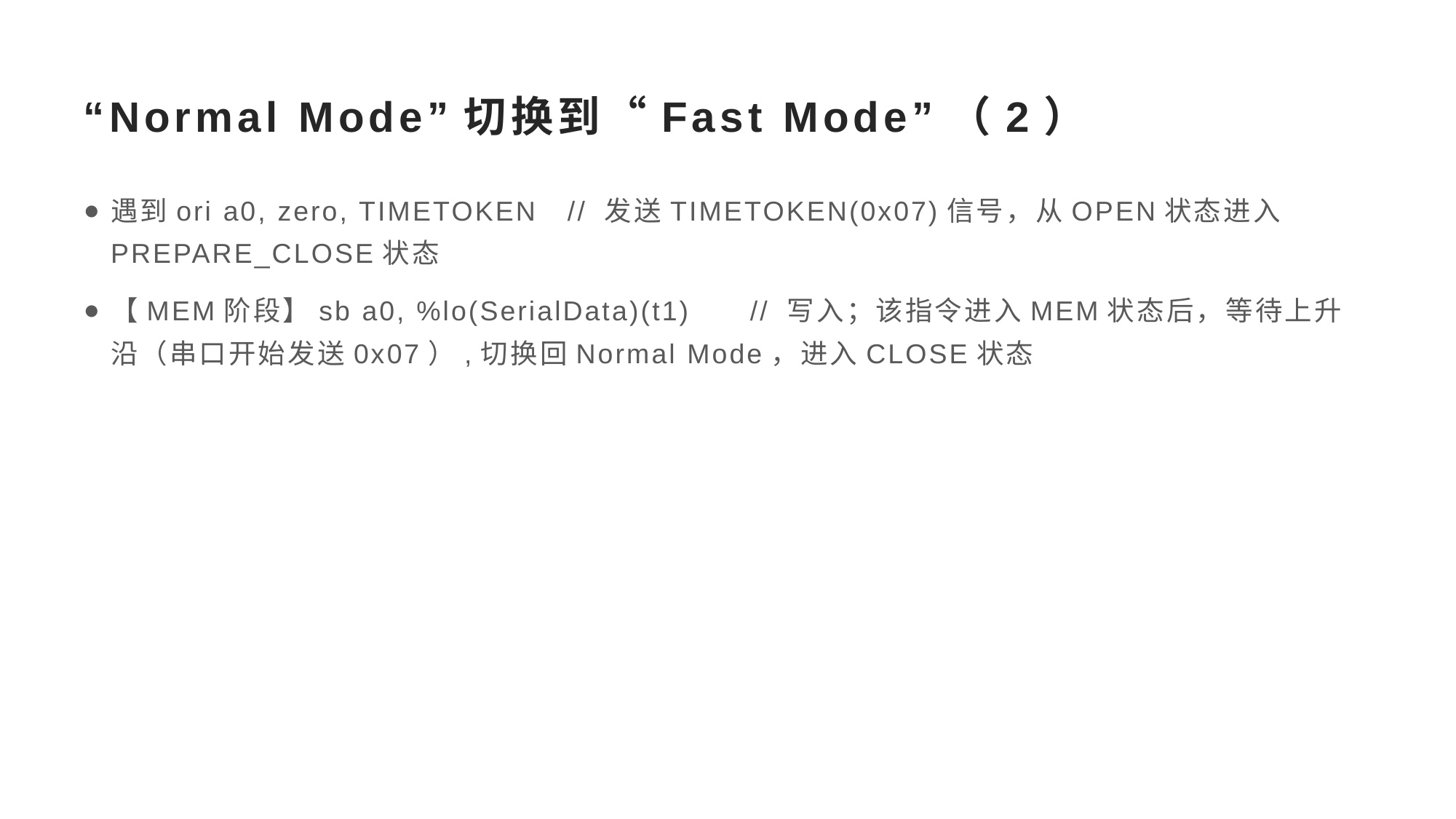

# “Normal Mode”切换到“Fast Mode”（2）
遇到ori a0, zero, TIMETOKEN   // 发送TIMETOKEN(0x07)信号，从OPEN状态进入PREPARE_CLOSE状态
【MEM阶段】sb a0, %lo(SerialData)(t1)      // 写入；该指令进入MEM状态后，等待上升沿（串口开始发送0x07）,切换回Normal Mode，进入CLOSE状态